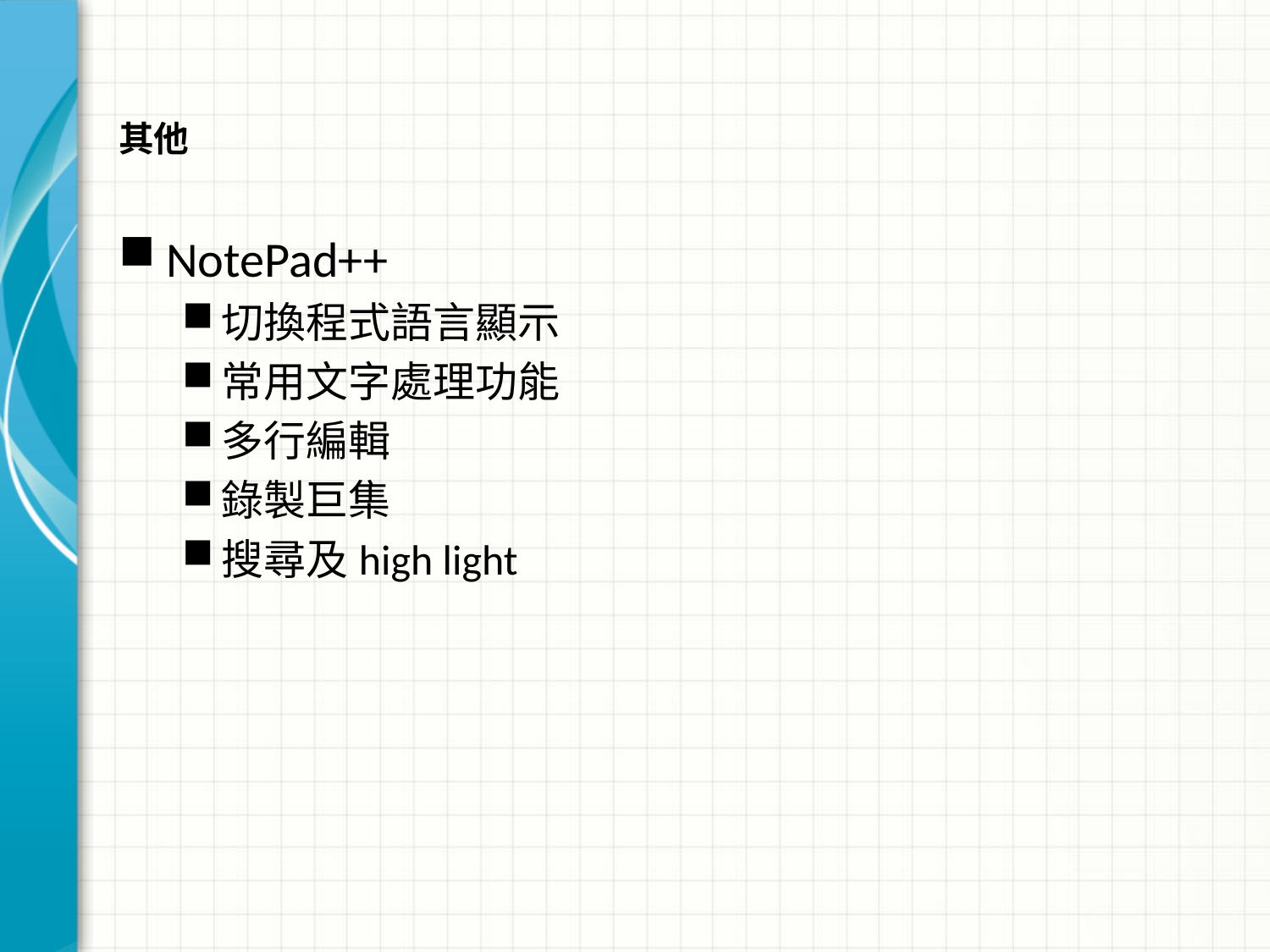

# 其他
NotePad++
切換程式語言顯示
常用文字處理功能
多行編輯
錄製巨集
搜尋及high light